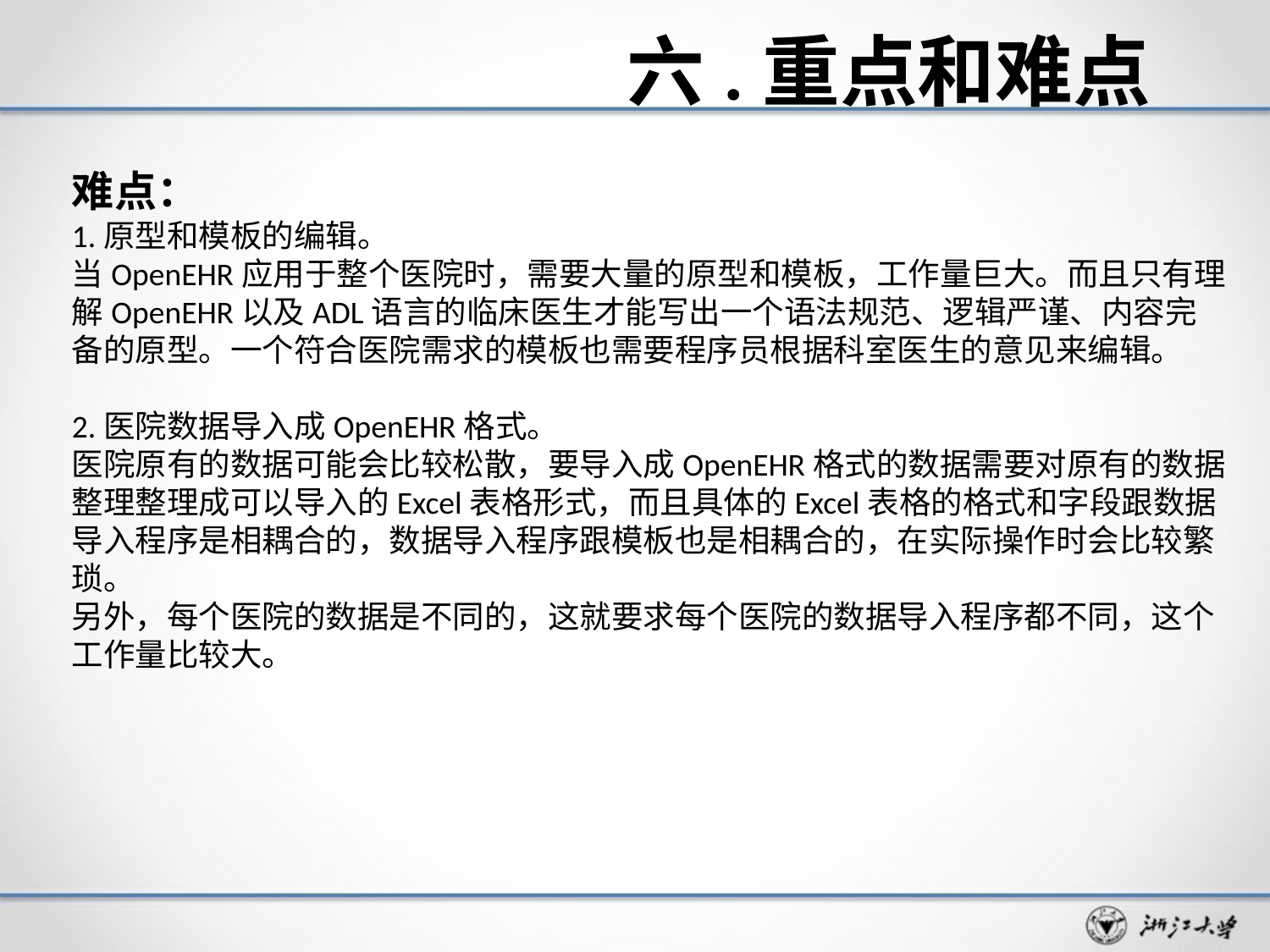

# 六.重点和难点
难点：
1.原型和模板的编辑。
当OpenEHR应用于整个医院时，需要大量的原型和模板，工作量巨大。而且只有理解OpenEHR以及ADL语言的临床医生才能写出一个语法规范、逻辑严谨、内容完备的原型。一个符合医院需求的模板也需要程序员根据科室医生的意见来编辑。

2.医院数据导入成OpenEHR格式。
医院原有的数据可能会比较松散，要导入成OpenEHR格式的数据需要对原有的数据整理整理成可以导入的Excel表格形式，而且具体的Excel表格的格式和字段跟数据导入程序是相耦合的，数据导入程序跟模板也是相耦合的，在实际操作时会比较繁琐。
另外，每个医院的数据是不同的，这就要求每个医院的数据导入程序都不同，这个工作量比较大。